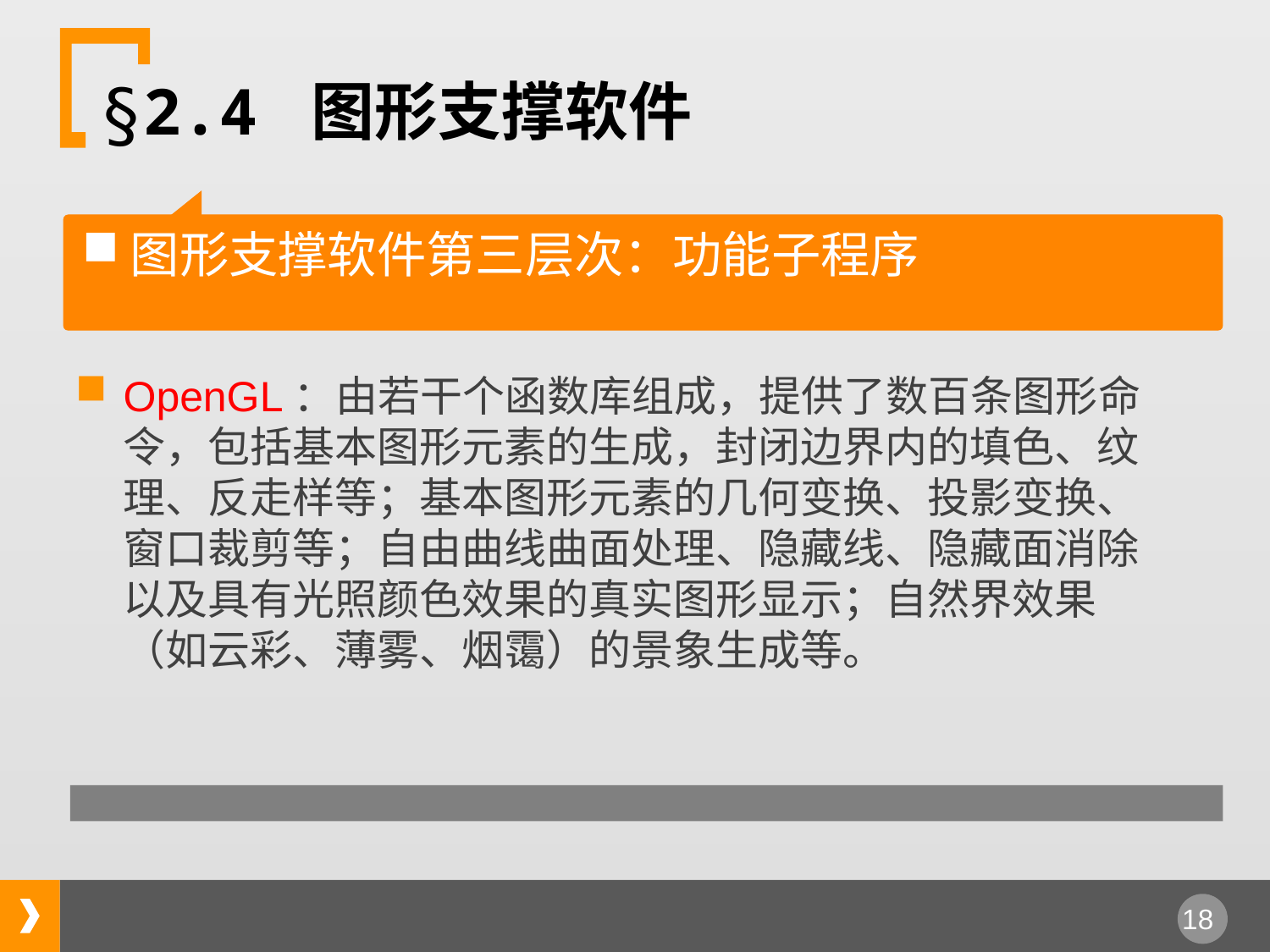

§2.4 图形支撑软件

图形支撑软件第三层次：功能子程序

OpenGL：由若干个函数库组成，提供了数百条图形命令，包括基本图形元素的生成，封闭边界内的填色、纹理、反走样等；基本图形元素的几何变换、投影变换、窗口裁剪等；自由曲线曲面处理、隐藏线、隐藏面消除以及具有光照颜色效果的真实图形显示；自然界效果（如云彩、薄雾、烟霭）的景象生成等。